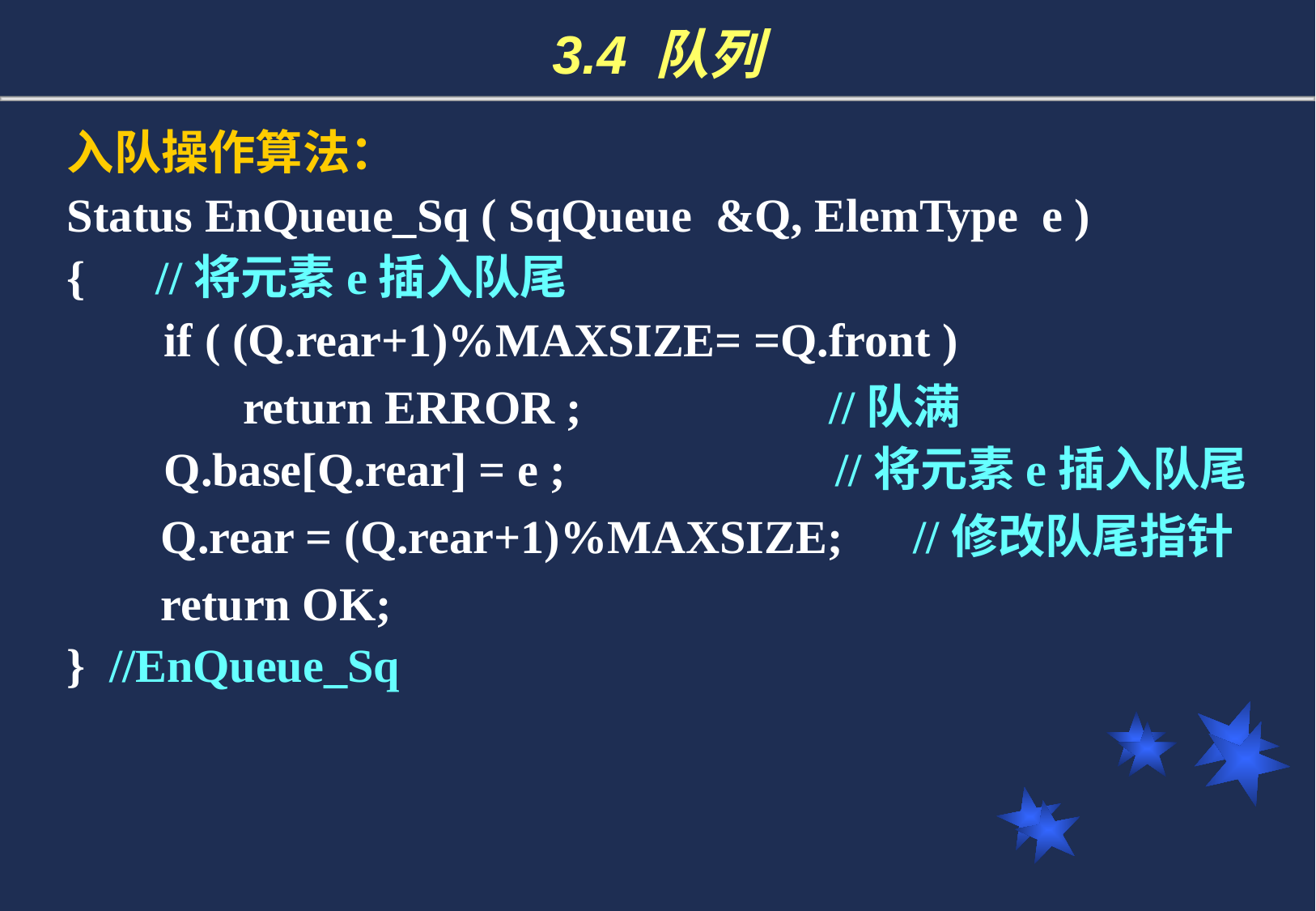

# 3.4 队列
入队操作算法：
Status EnQueue_Sq ( SqQueue  &Q, ElemType  e )
{      //将元素e插入队尾
        if ( (Q.rear+1)%MAXSIZE= =Q.front )
               return ERROR ;                     //队满
        Q.base[Q.rear] = e ;                       //将元素e插入队尾
        Q.rear = (Q.rear+1)%MAXSIZE;      //修改队尾指针
        return OK;
}  //EnQueue_Sq